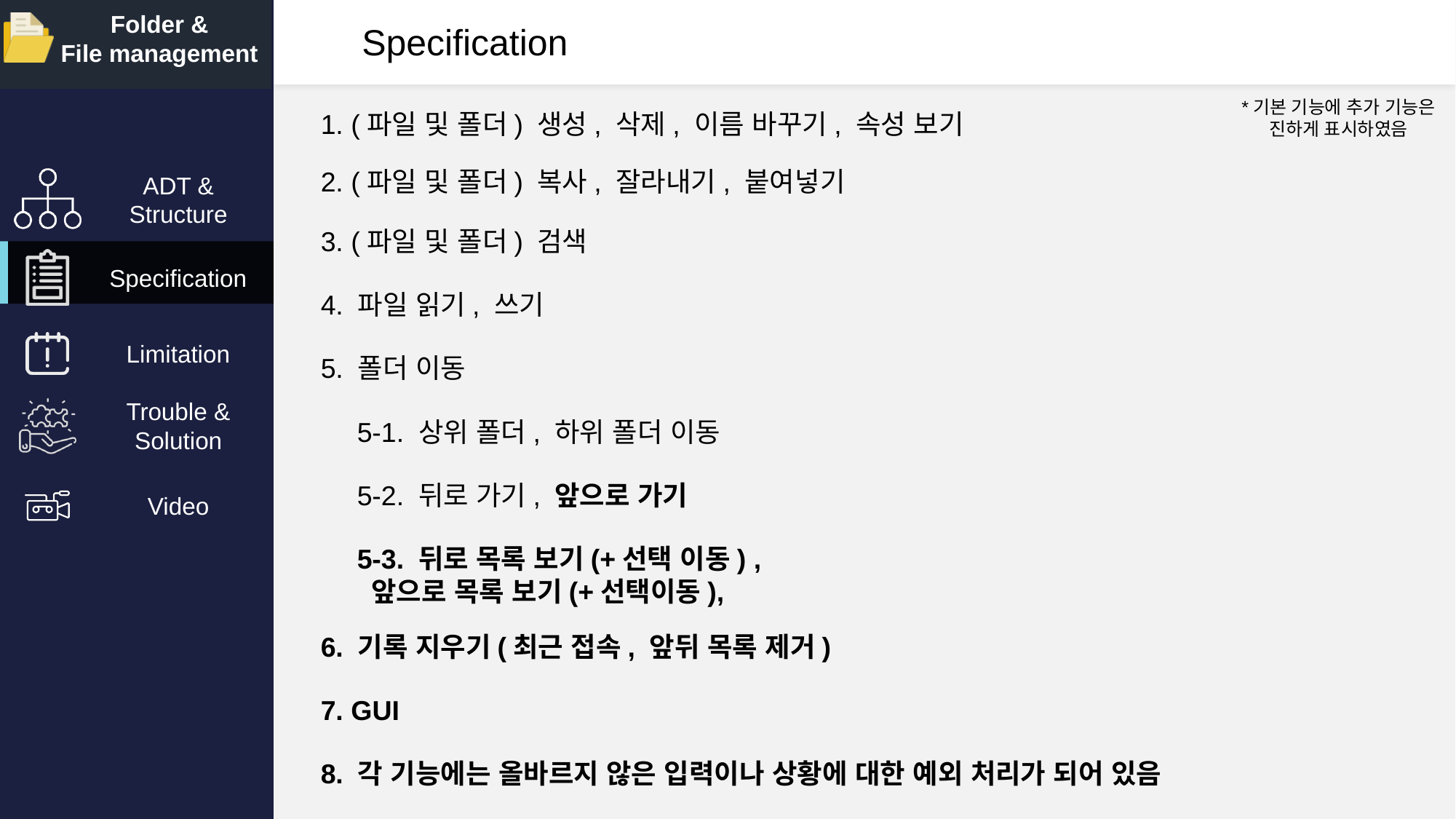

Specification
*기본 기능에 추가 기능은
진하게 표시하였음
1. (파일 및 폴더) 생성, 삭제, 이름 바꾸기, 속성 보기
2. (파일 및 폴더) 복사, 잘라내기, 붙여넣기
3. (파일 및 폴더) 검색
4. 파일 읽기, 쓰기
5. 폴더 이동
5-1. 상위 폴더, 하위 폴더 이동
5-2. 뒤로 가기, 앞으로 가기
5-3. 뒤로 목록 보기(+선택 이동) ,
 앞으로 목록 보기(+선택이동),
6. 기록 지우기(최근 접속, 앞뒤 목록 제거)
7. GUI
8. 각 기능에는 올바르지 않은 입력이나 상황에 대한 예외 처리가 되어 있음